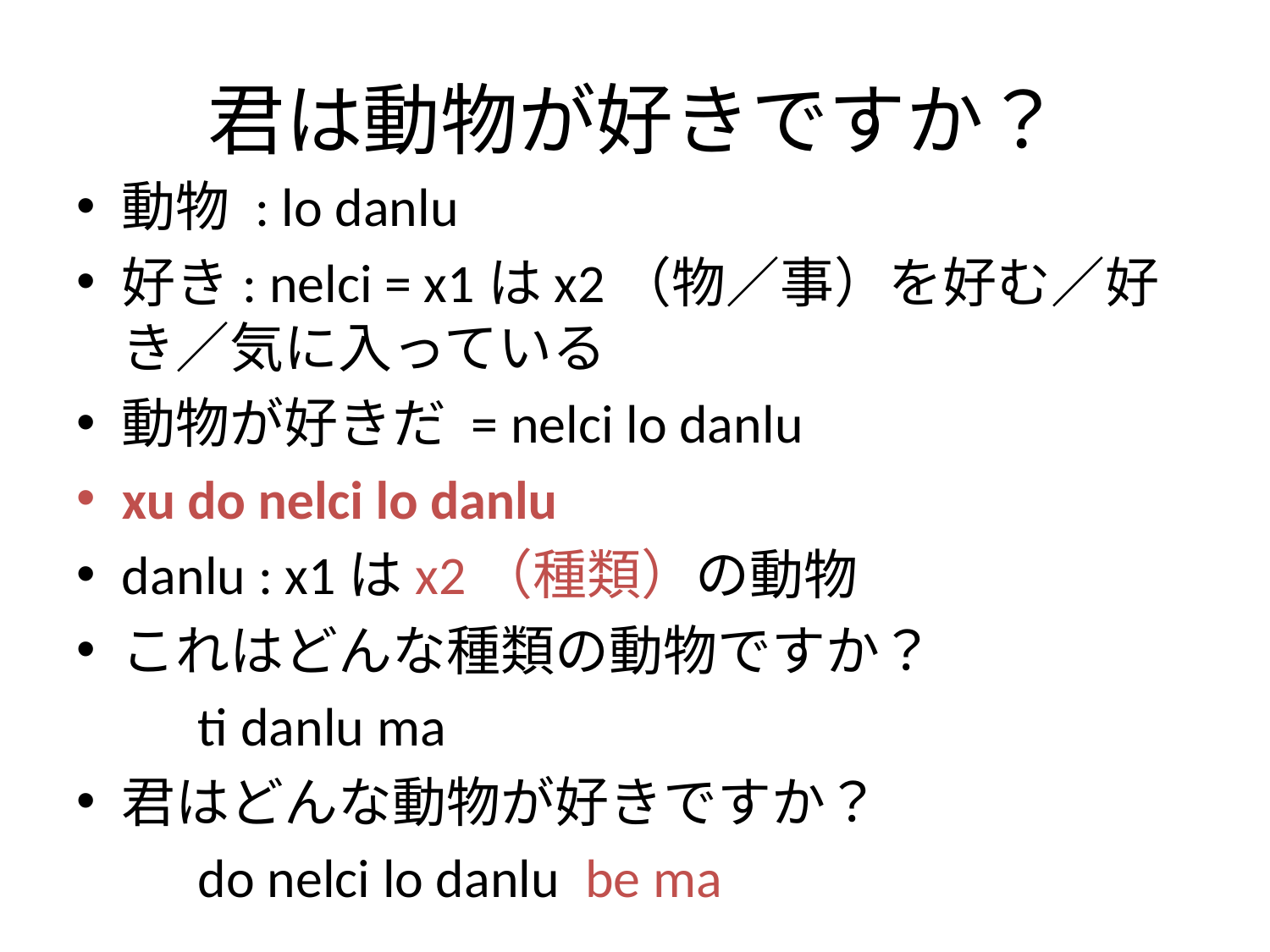

# 君は動物が好きですか？
動物 : lo danlu
好き: nelci = x1はx2（物／事）を好む／好き／気に入っている
動物が好きだ = nelci lo danlu
xu do nelci lo danlu
danlu : x1はx2（種類）の動物
これはどんな種類の動物ですか？
	ti danlu ma
君はどんな動物が好きですか？
	do nelci lo danlu  be ma